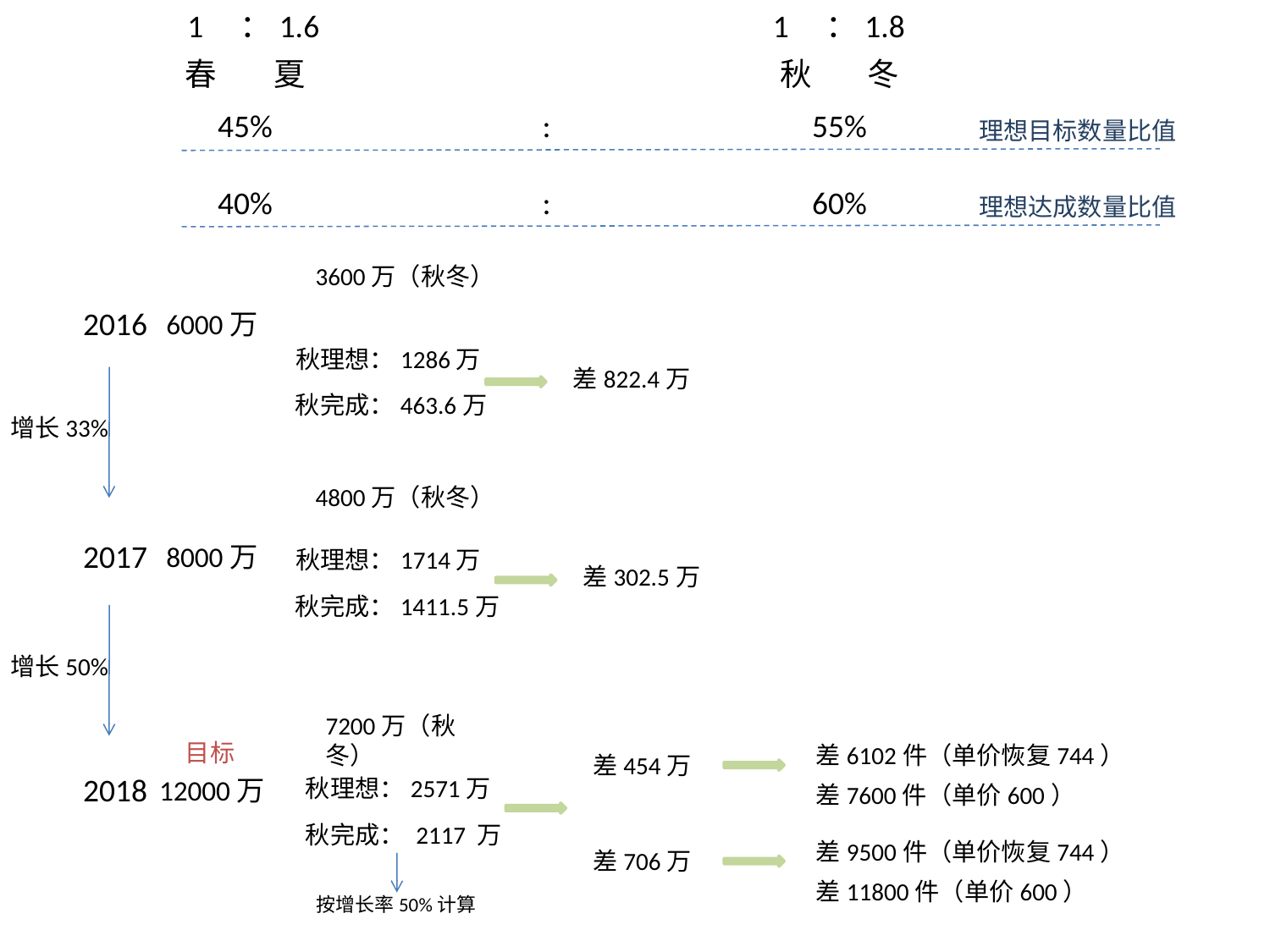

1    ：1.6
1    ：1.8
春
夏
秋
冬
45%
:
55%
理想目标数量比值
40%
:
60%
理想达成数量比值
3600万（秋冬）

2016
6000万
秋理想：1286万
差822.4万

秋完成：463.6万
增长33%
4800万（秋冬）

2017
8000万
秋理想：1714万
差302.5万

秋完成：1411.5万
增长50%
7200万（秋冬）
目标
差6102件（单价恢复744）
差454万

2018
12000万
秋理想：2571万
差7600件（单价600）

秋完成： 2117 万
差9500件（单价恢复744）
差706万

差11800件（单价600）
按增长率50%计算